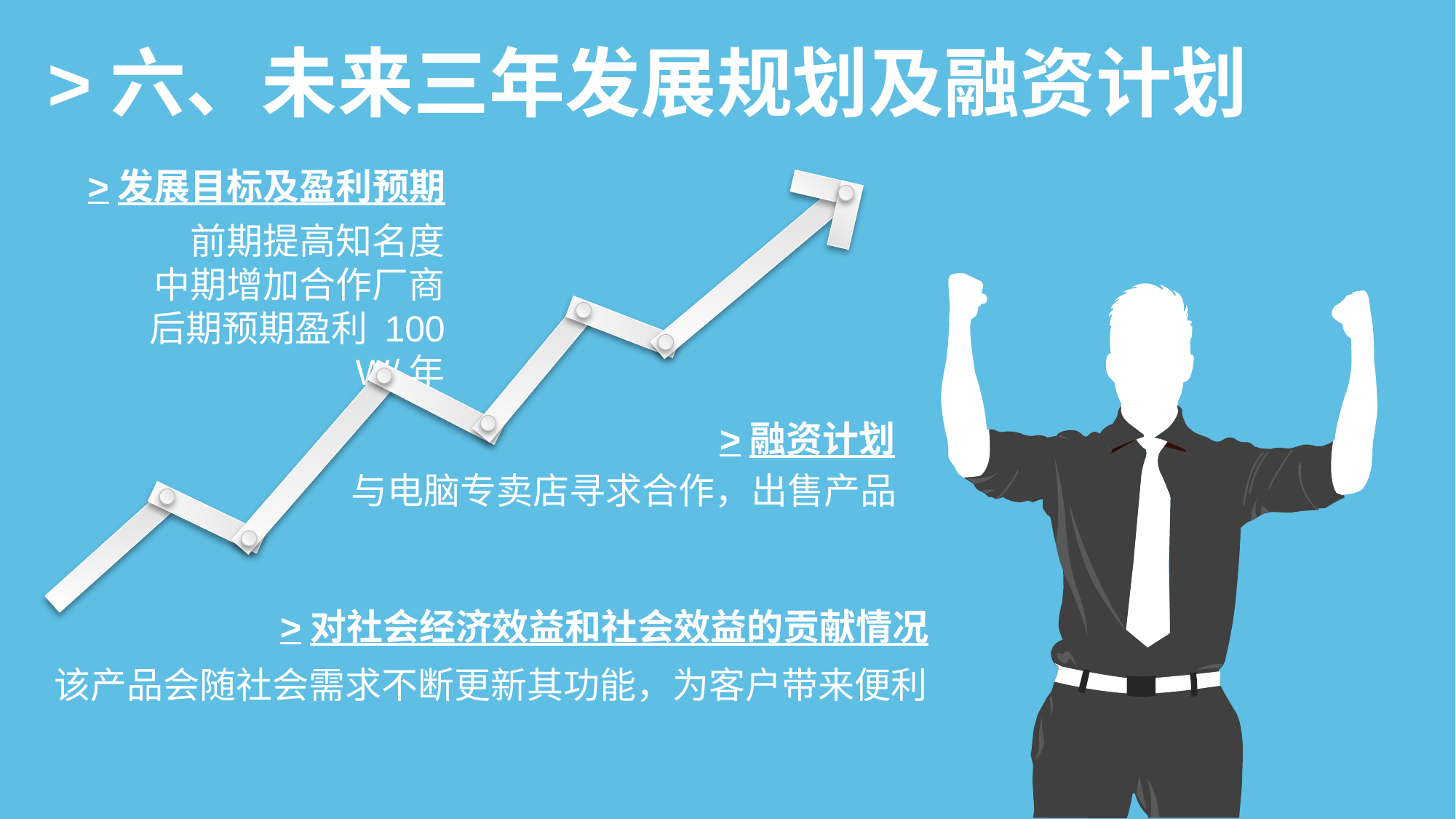

>六、未来三年发展规划及融资计划
>发展目标及盈利预期
前期提高知名度
中期增加合作厂商
后期预期盈利 100 W/年

>融资计划
与电脑专卖店寻求合作，出售产品

>对社会经济效益和社会效益的贡献情况
该产品会随社会需求不断更新其功能，为客户带来便利